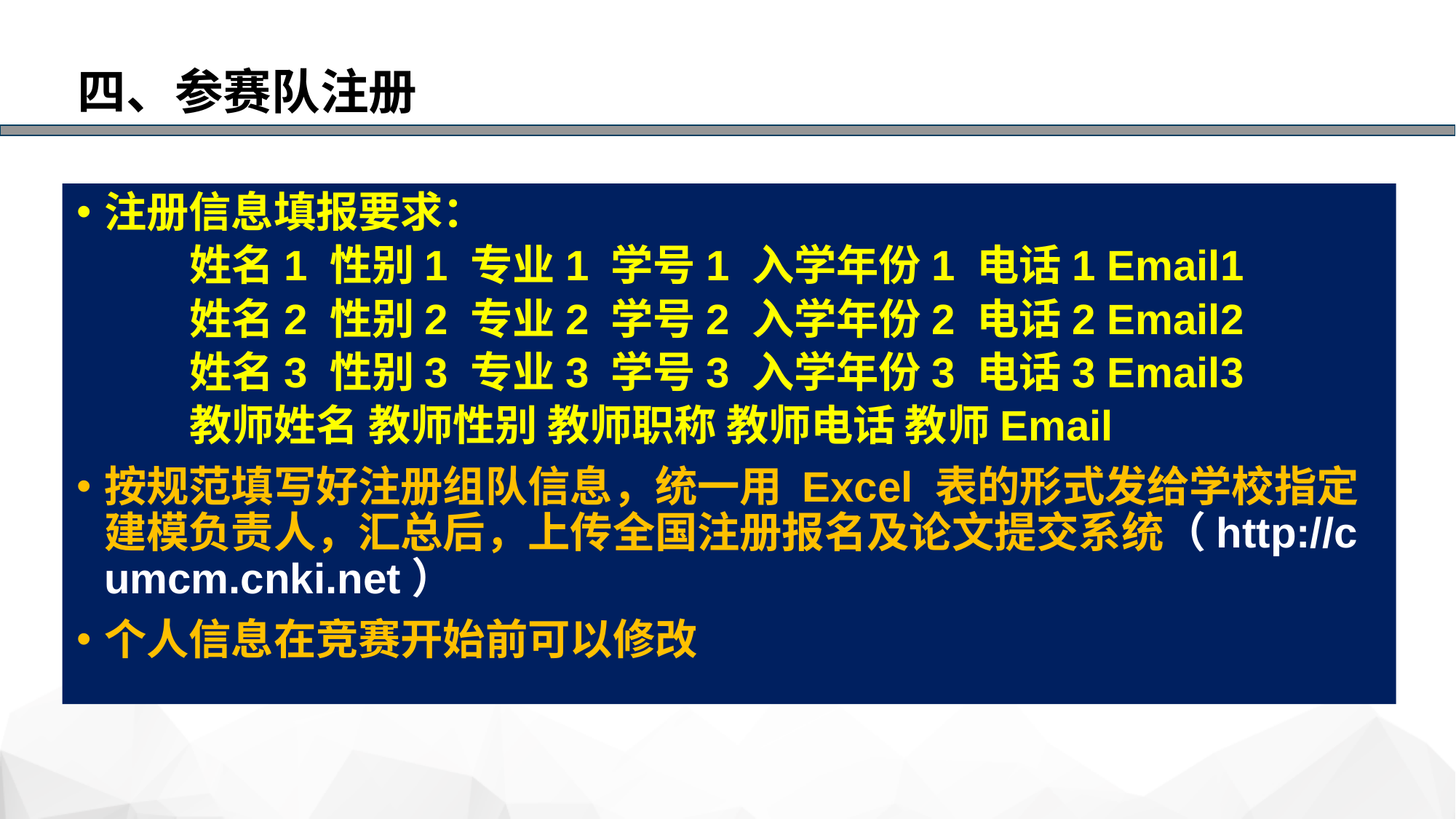

# 四、参赛队注册

注册信息填报要求：
    姓名1 性别1 专业1 学号1 入学年份1 电话1 Email1
    姓名2 性别2 专业2 学号2 入学年份2 电话2 Email2
    姓名3 性别3 专业3 学号3 入学年份3 电话3 Email3
    教师姓名 教师性别 教师职称 教师电话 教师Email
按规范填写好注册组队信息，统一用 Excel 表的形式发给学校指定建模负责人，汇总后，上传全国注册报名及论文提交系统（http://cumcm.cnki.net）
个人信息在竞赛开始前可以修改